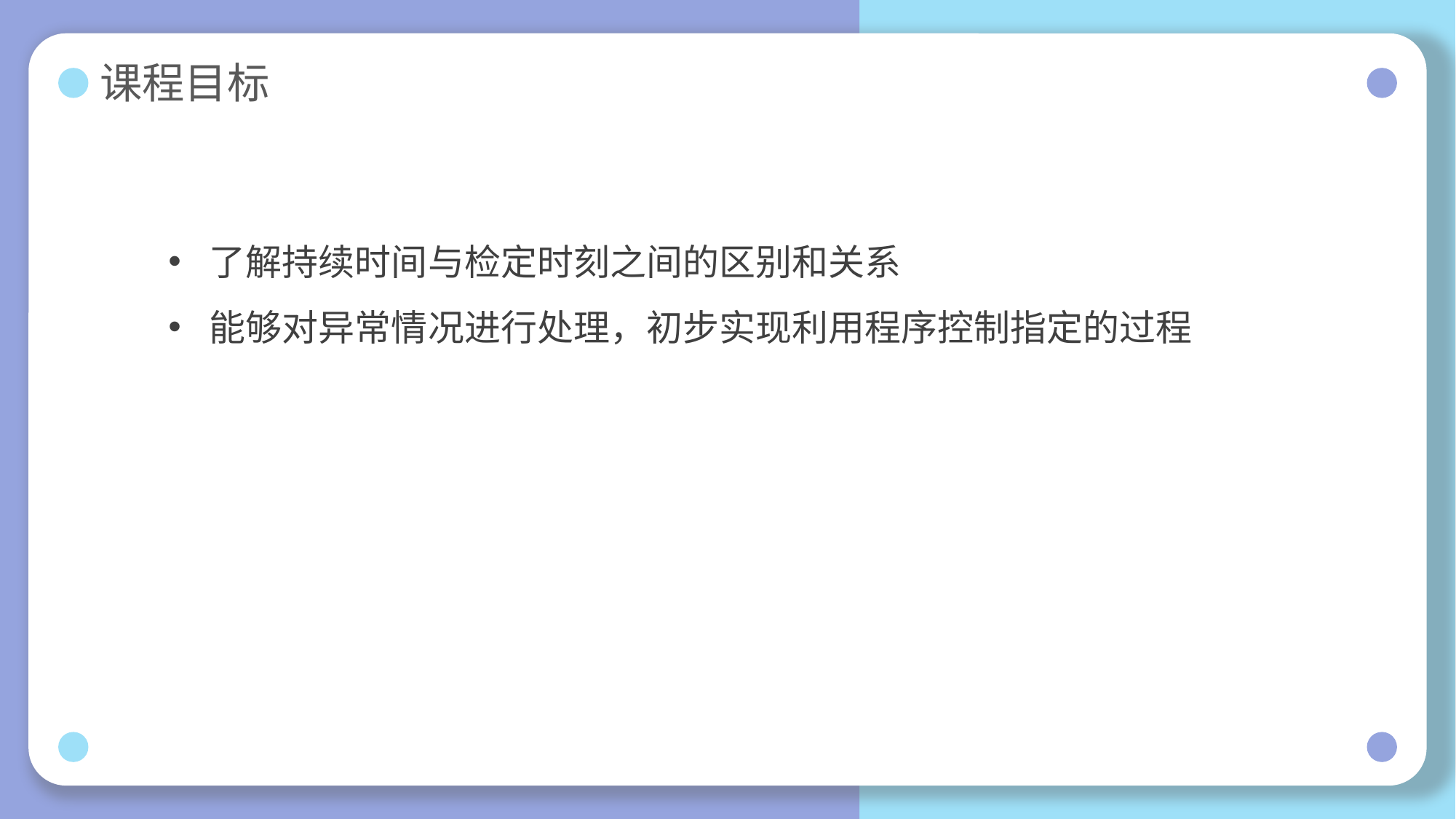

# 课程目标
了解持续时间与检定时刻之间的区别和关系
能够对异常情况进行处理，初步实现利用程序控制指定的过程